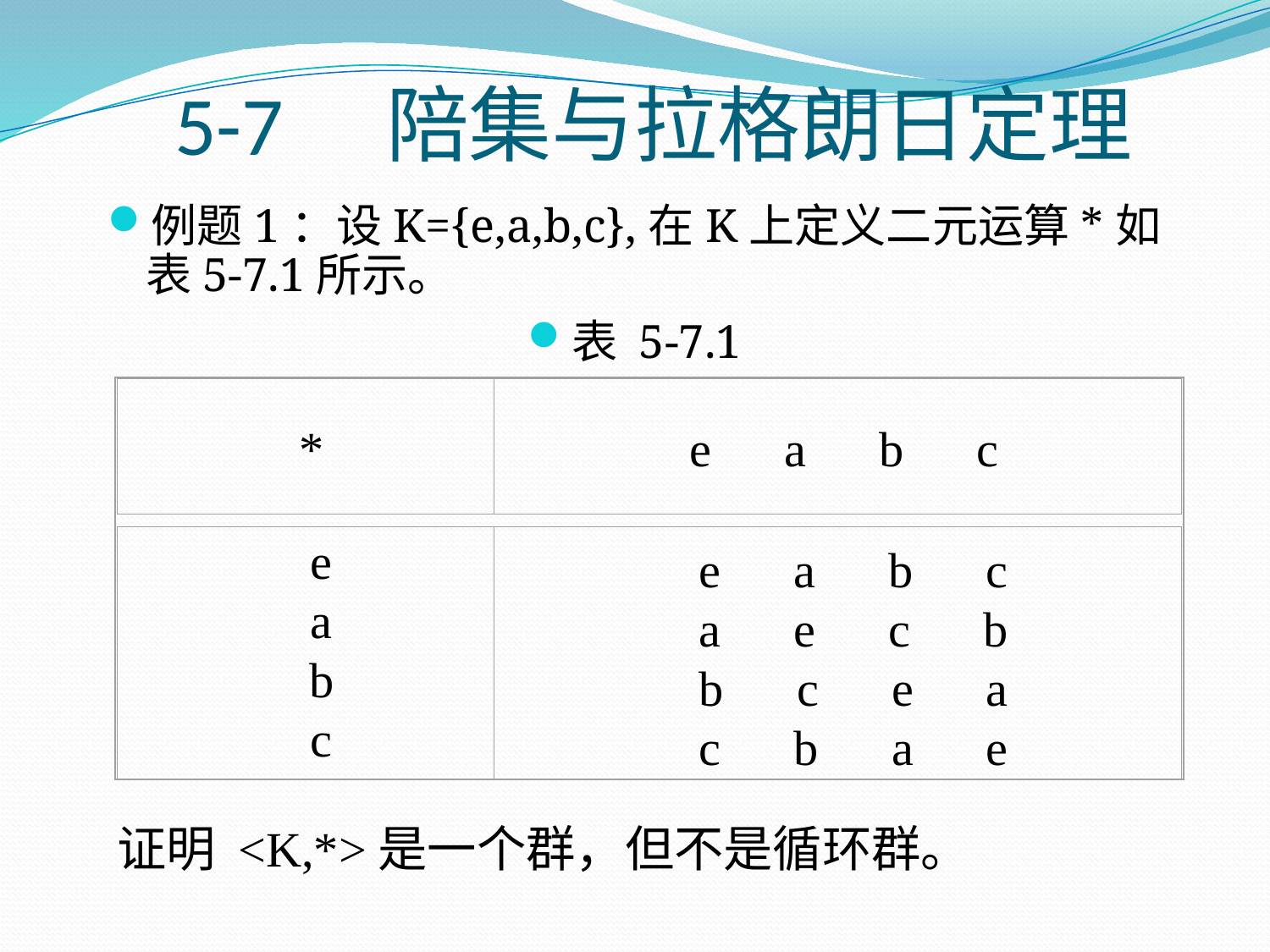

# 5-7　陪集与拉格朗日定理
例题1：设K={e,a,b,c},在K上定义二元运算*如表5-7.1所示。
表 5-7.1

 *

 e　a　b　c

e
a
b
c

e　a　b　c
a　e　c　b
b　c　e　a
c　b　a　e

证明 <K,*>是一个群，但不是循环群。